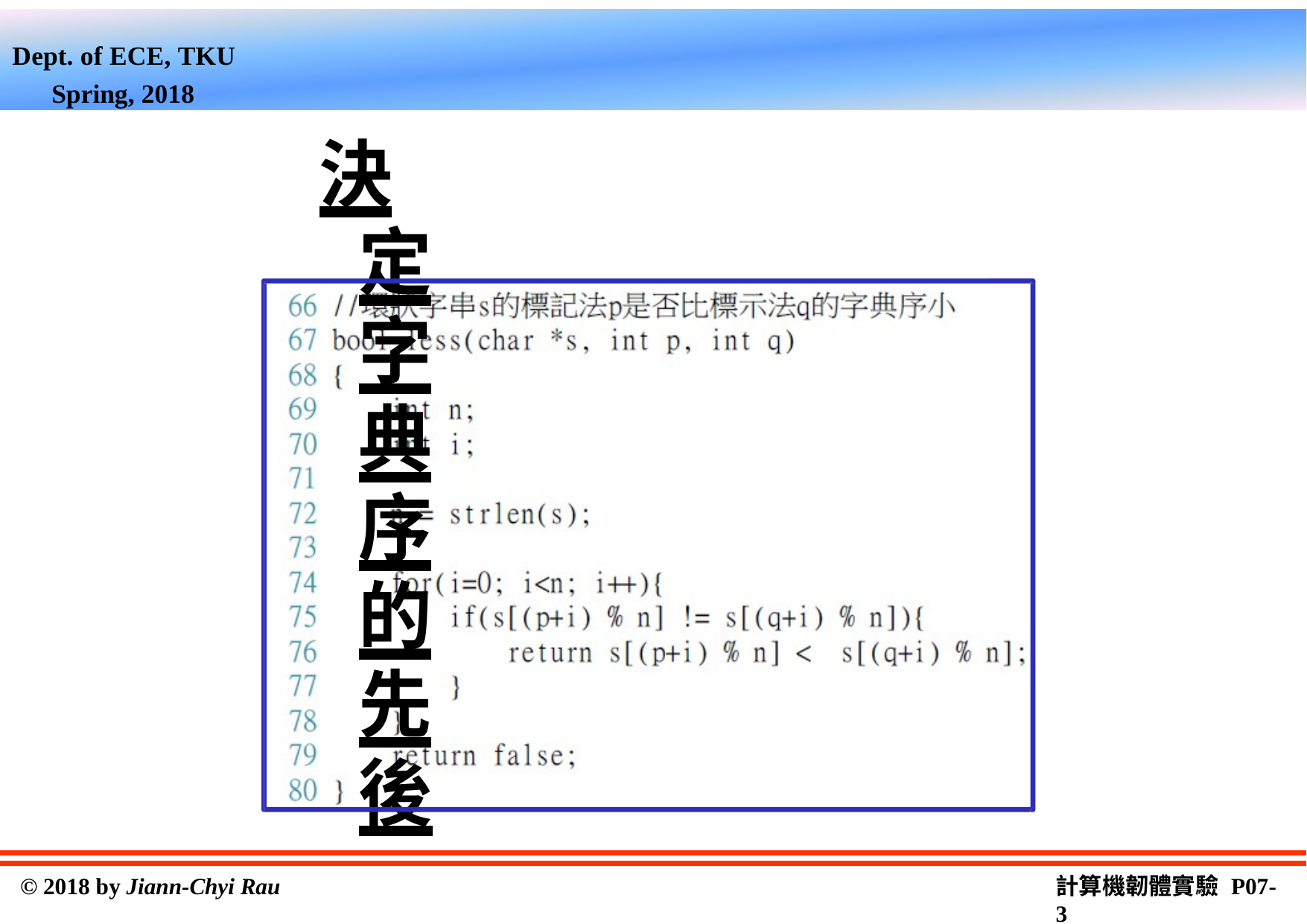

Dept. of ECE, TKU Spring, 2018
決定字典序的先後

計算機韌體實驗 P07-3
© 2018 by Jiann-Chyi Rau